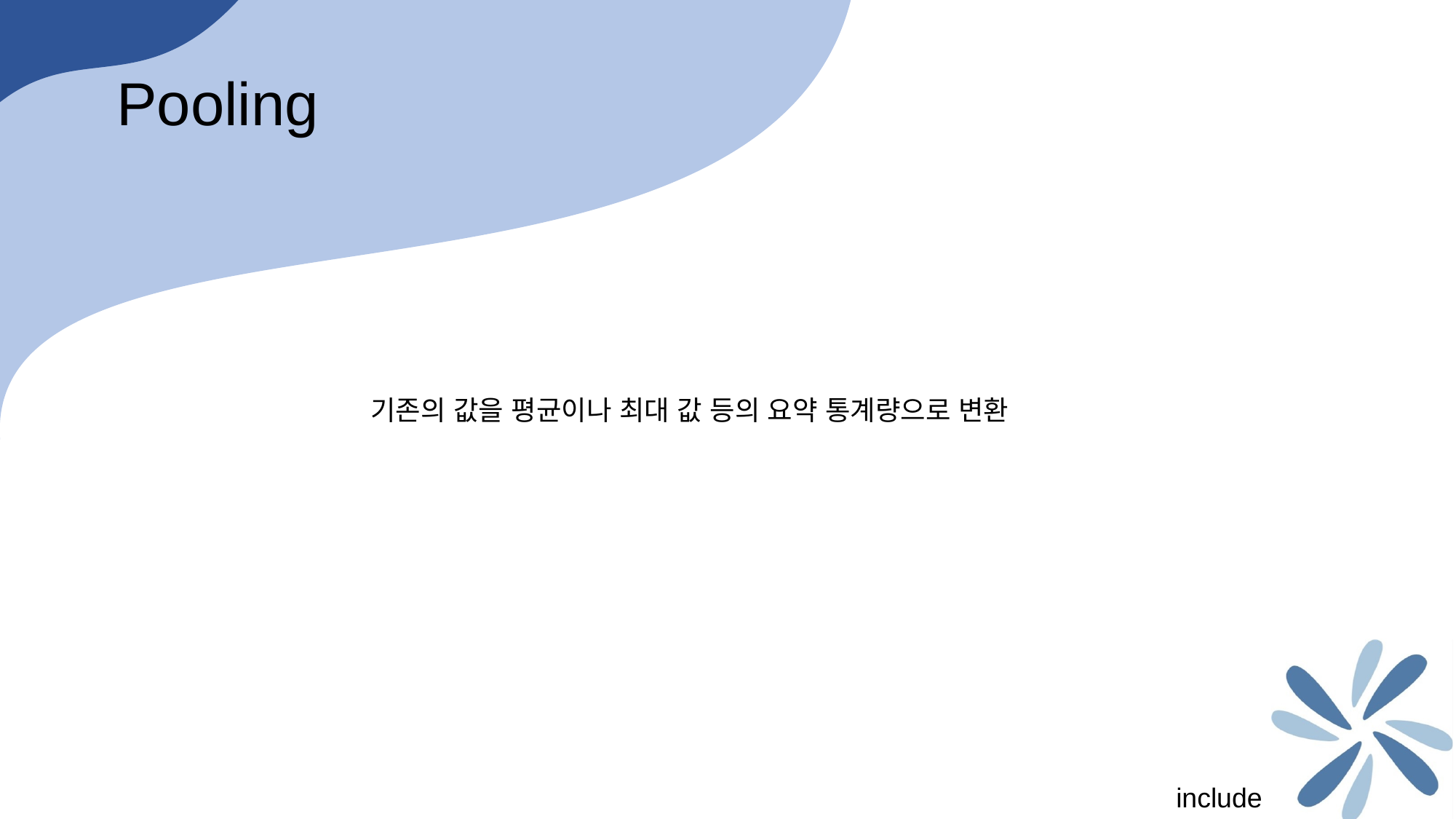

Pooling
기존의 값을 평균이나 최대 값 등의 요약 통계량으로 변환